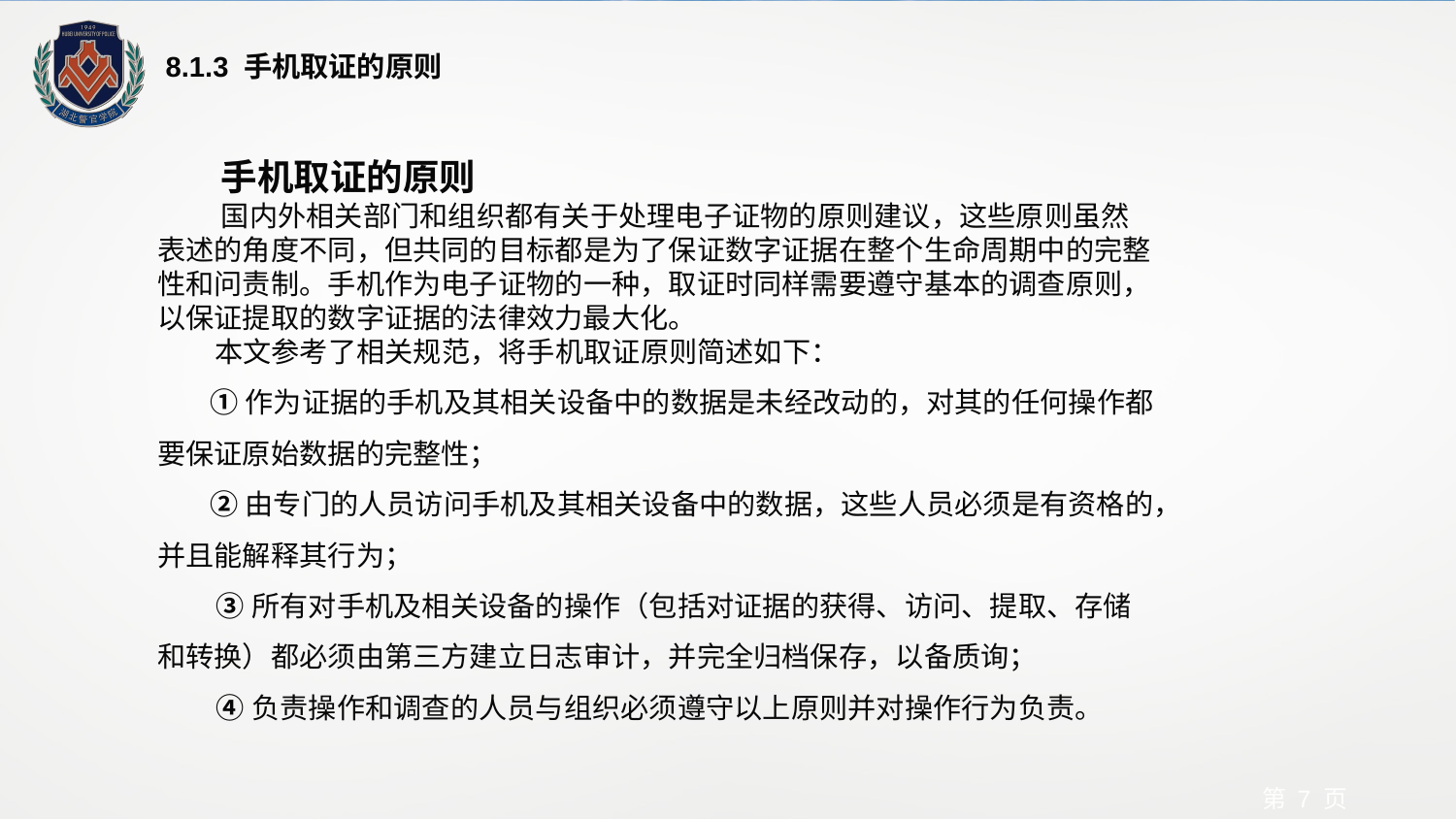

8.1.3 手机取证的原则
         手机取证的原则
         国内外相关部门和组织都有关于处理电子证物的原则建议，这些原则虽然表述的角度不同，但共同的目标都是为了保证数字证据在整个生命周期中的完整性和问责制。手机作为电子证物的一种，取证时同样需要遵守基本的调查原则，以保证提取的数字证据的法律效力最大化。
        本文参考了相关规范，将手机取证原则简述如下：
        ①作为证据的手机及其相关设备中的数据是未经改动的，对其的任何操作都要保证原始数据的完整性；
        ②由专门的人员访问手机及其相关设备中的数据，这些人员必须是有资格的，并且能解释其行为；
         ③所有对手机及相关设备的操作（包括对证据的获得、访问、提取、存储和转换）都必须由第三方建立日志审计，并完全归档保存，以备质询；
         ④负责操作和调查的人员与组织必须遵守以上原则并对操作行为负责。